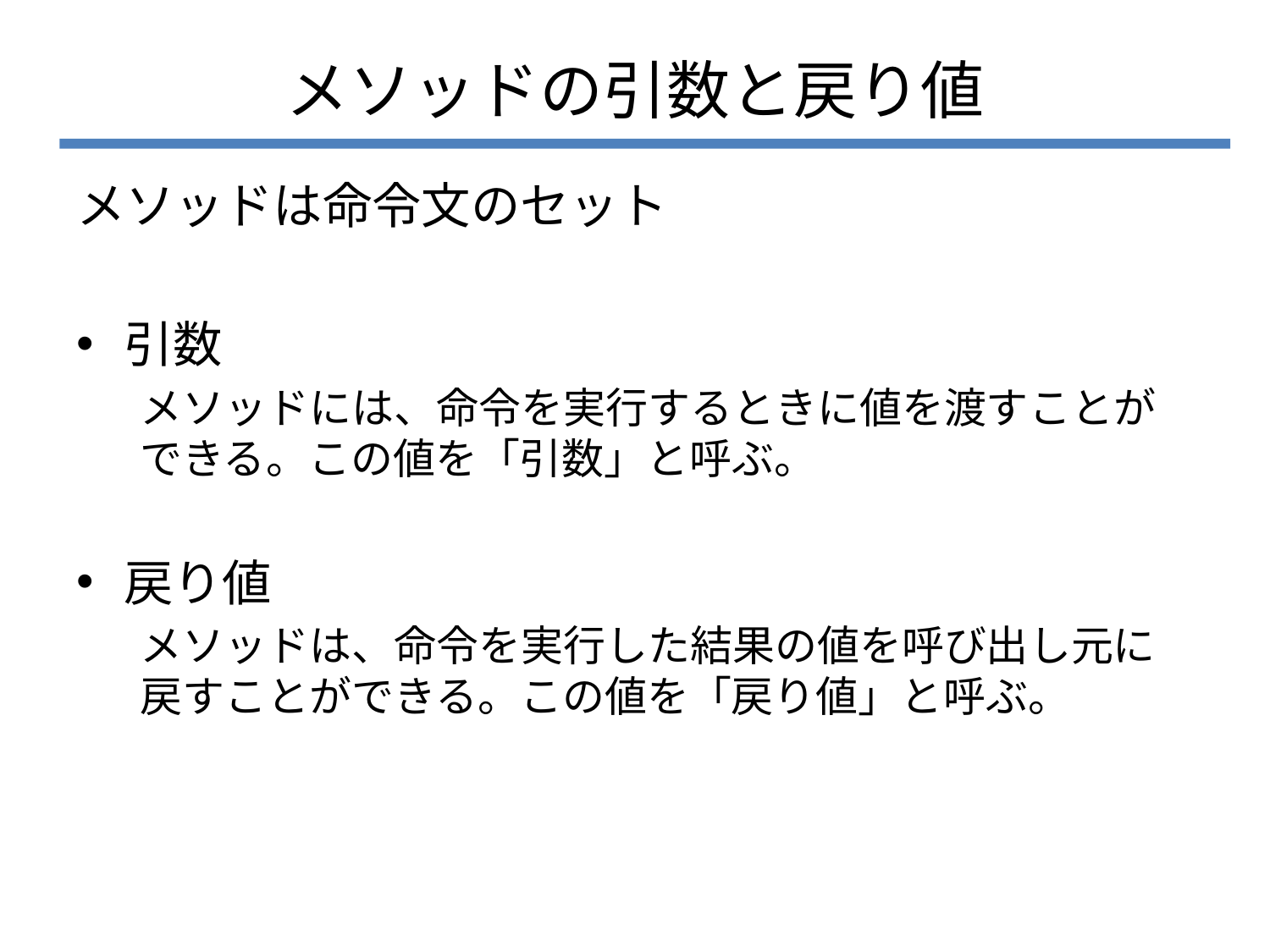

# メソッドの引数と戻り値
メソッドは命令文のセット

引数
メソッドには、命令を実行するときに値を渡すことができる。この値を「引数」と呼ぶ。

戻り値
メソッドは、命令を実行した結果の値を呼び出し元に戻すことができる。この値を「戻り値」と呼ぶ。